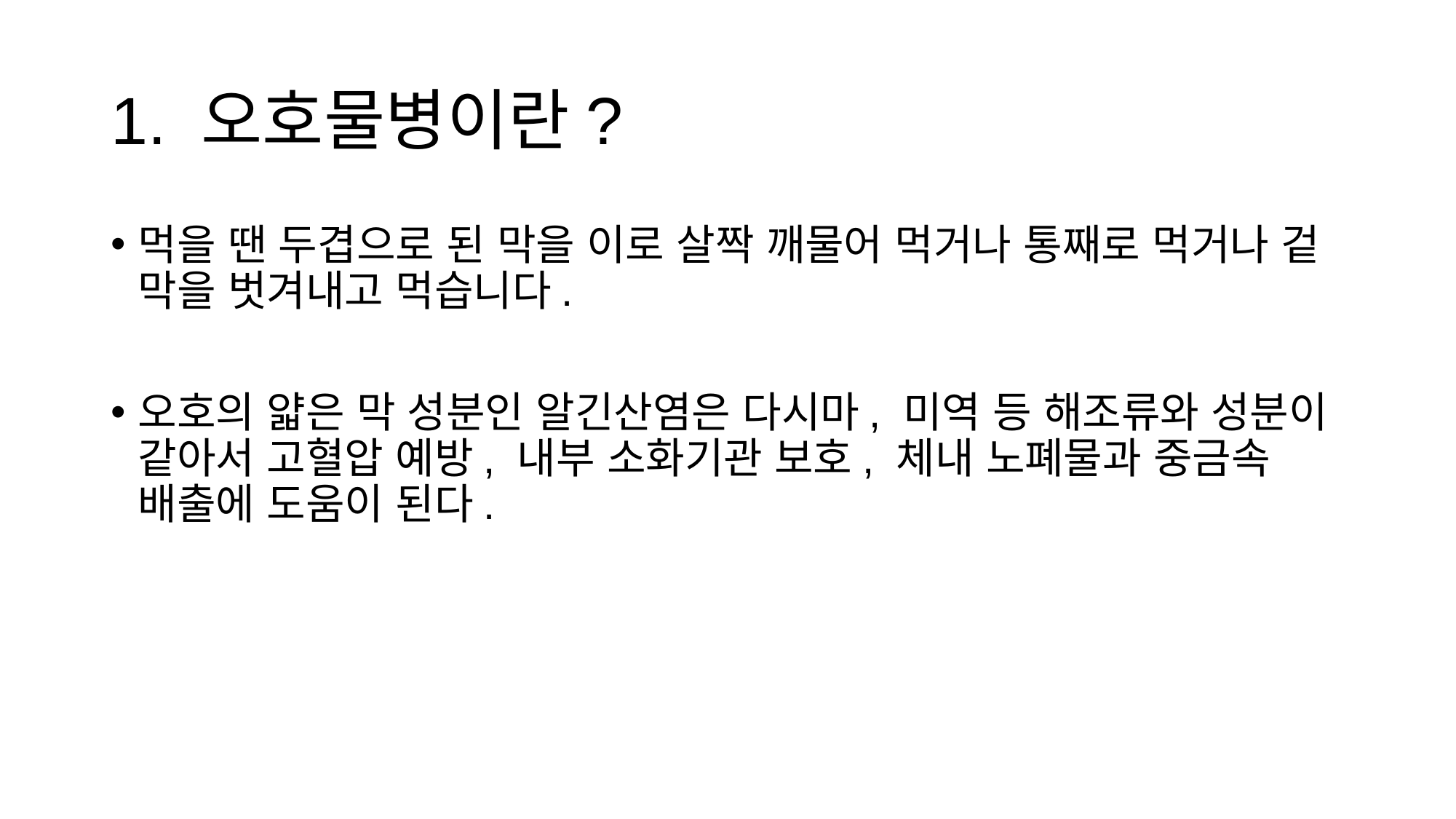

# 1. 오호물병이란?
먹을 땐 두겹으로 된 막을 이로 살짝 깨물어 먹거나 통째로 먹거나 겉 막을 벗겨내고 먹습니다.

오호의 얇은 막 성분인 알긴산염은 다시마, 미역 등 해조류와 성분이 같아서 고혈압 예방, 내부 소화기관 보호, 체내 노폐물과 중금속 배출에 도움이 된다.